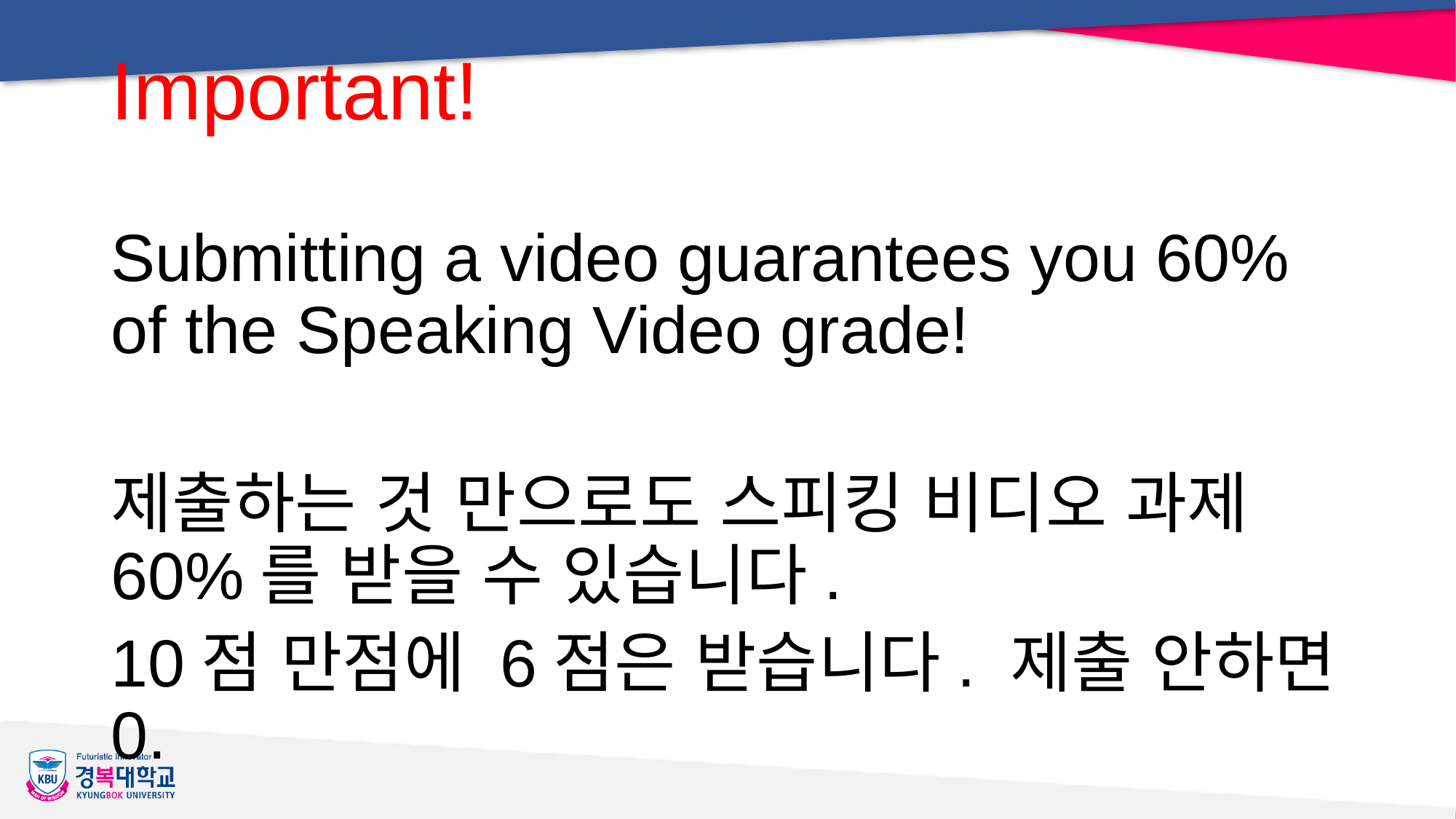

# Important!
Submitting a video guarantees you 60% of the Speaking Video grade!

제출하는 것 만으로도 스피킹 비디오 과제 60%를 받을 수 있습니다.
10점 만점에 6점은 받습니다. 제출 안하면 0.